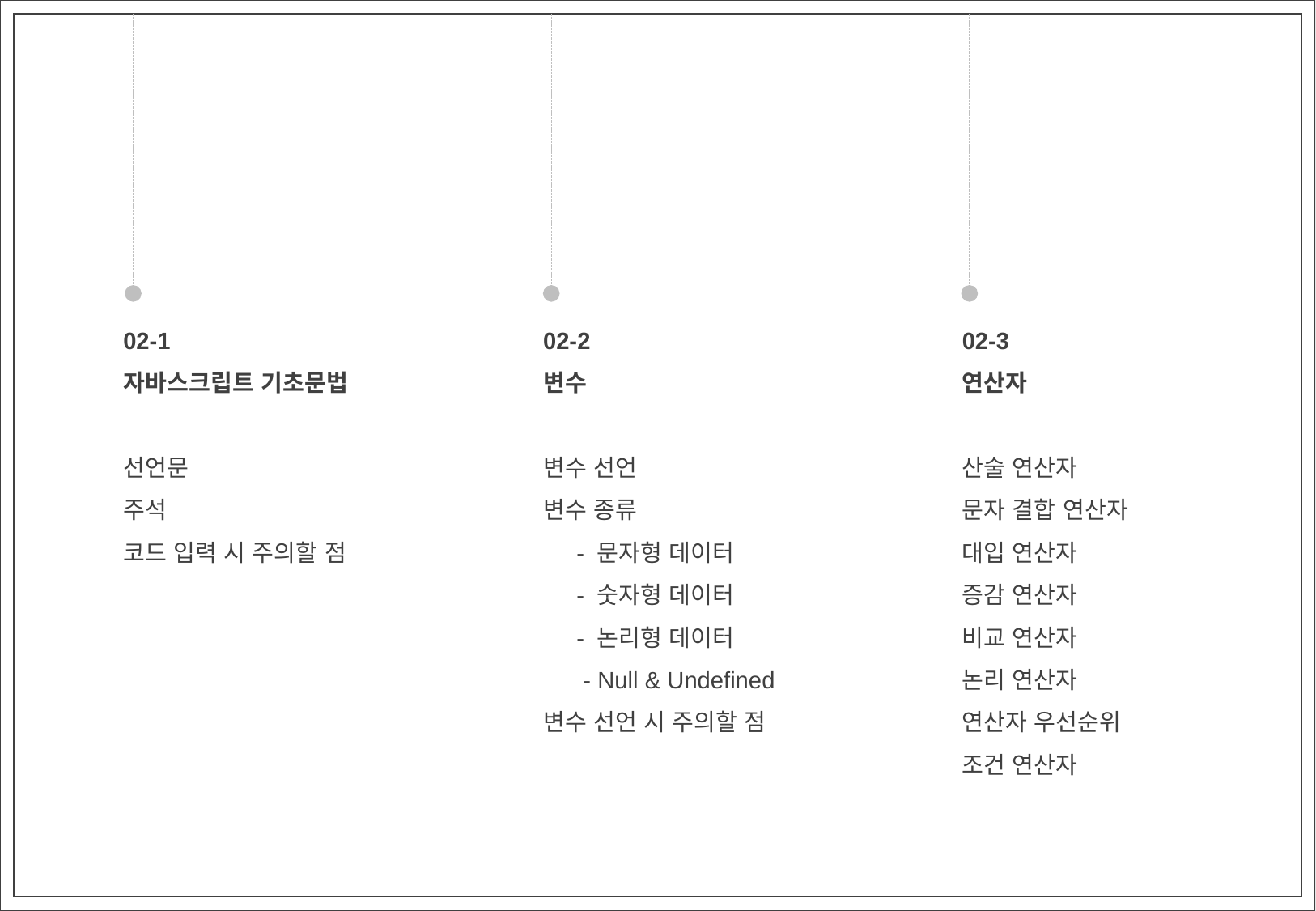

02-1
자바스크립트 기초문법

선언문
주석
코드 입력 시 주의할 점
02-2
변수

변수 선언
변수 종류
     - 문자형 데이터
     - 숫자형 데이터
     - 논리형 데이터
      - Null & Undefined
변수 선언 시 주의할 점
02-3
연산자

산술 연산자
문자 결합 연산자
대입 연산자
증감 연산자
비교 연산자
논리 연산자
연산자 우선순위
조건 연산자